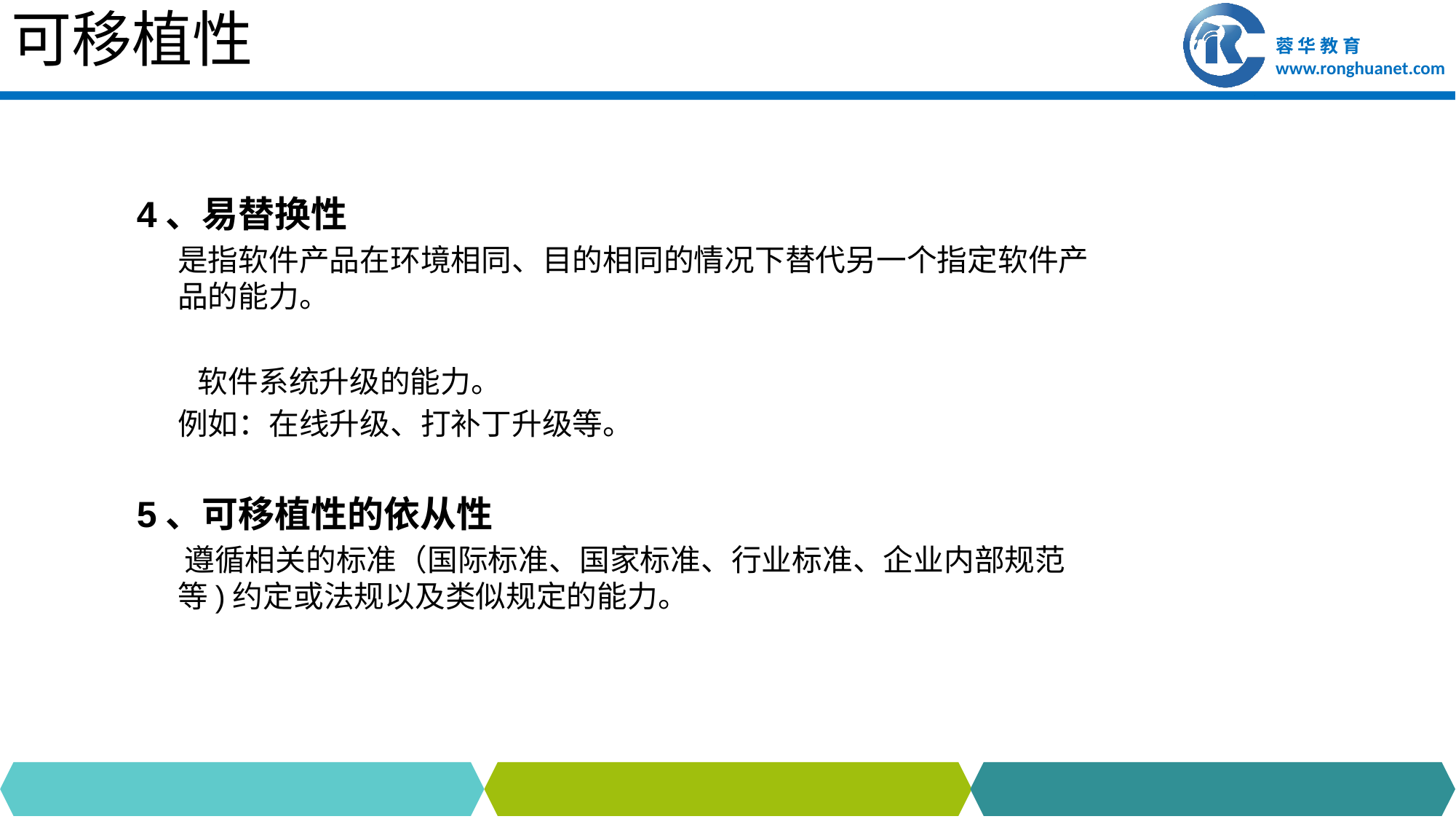

# 可移植性
4、易替换性
     是指软件产品在环境相同、目的相同的情况下替代另一个指定软件产品的能力。

        软件系统升级的能力。
	例如：在线升级、打补丁升级等。

5、可移植性的依从性
      遵循相关的标准（国际标准、国家标准、行业标准、企业内部规范等)约定或法规以及类似规定的能力。